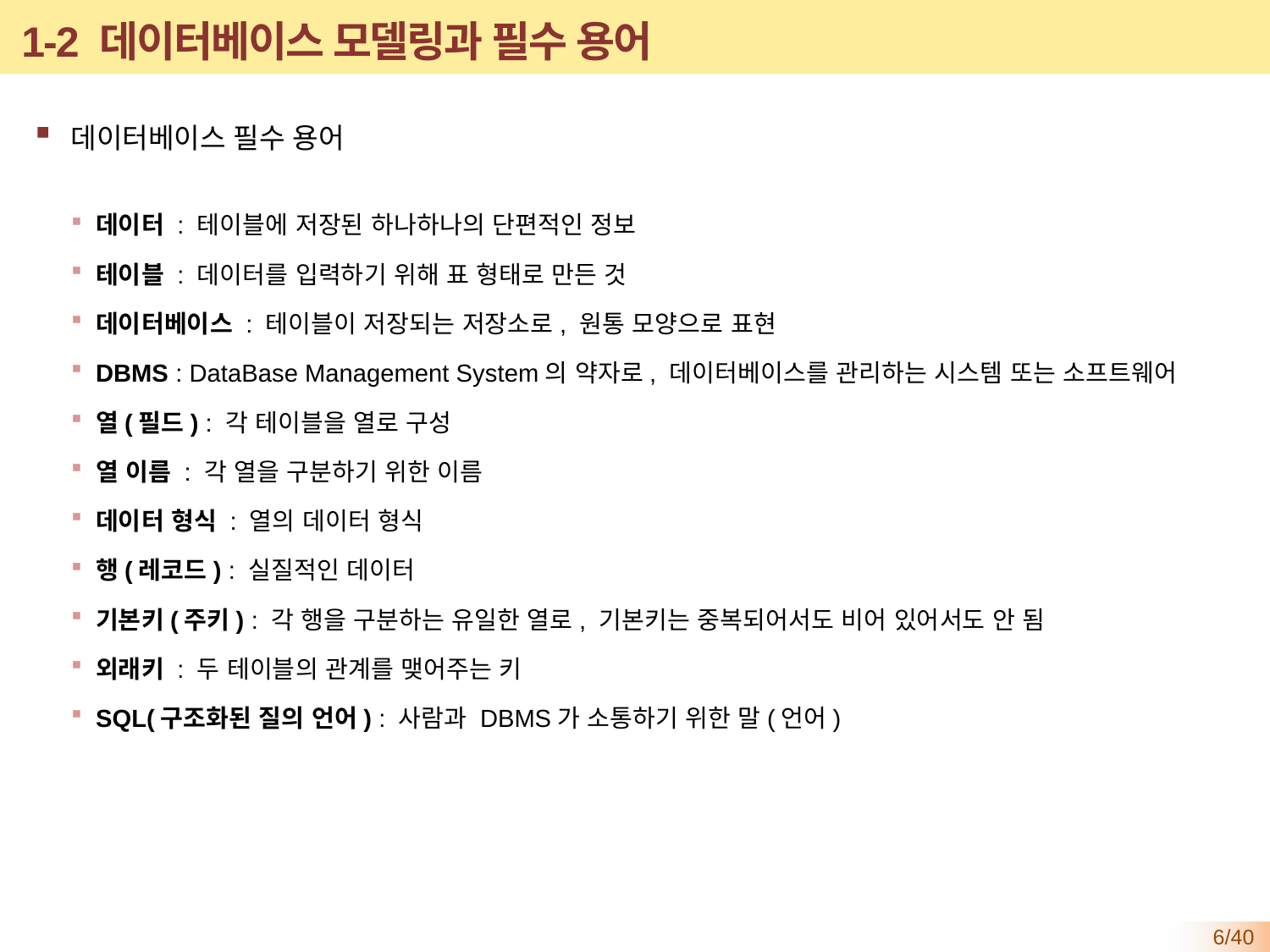

# 1-2 데이터베이스 모델링과 필수 용어
데이터베이스 필수 용어

데이터 : 테이블에 저장된 하나하나의 단편적인 정보
테이블 : 데이터를 입력하기 위해 표 형태로 만든 것
데이터베이스 : 테이블이 저장되는 저장소로, 원통 모양으로 표현
DBMS : DataBase Management System의 약자로, 데이터베이스를 관리하는 시스템 또는 소프트웨어
열(필드) : 각 테이블을 열로 구성
열 이름 : 각 열을 구분하기 위한 이름
데이터 형식 : 열의 데이터 형식
행(레코드) : 실질적인 데이터
기본키(주키) : 각 행을 구분하는 유일한 열로, 기본키는 중복되어서도 비어 있어서도 안 됨
외래키 : 두 테이블의 관계를 맺어주는 키
SQL(구조화된 질의 언어) : 사람과 DBMS가 소통하기 위한 말(언어)